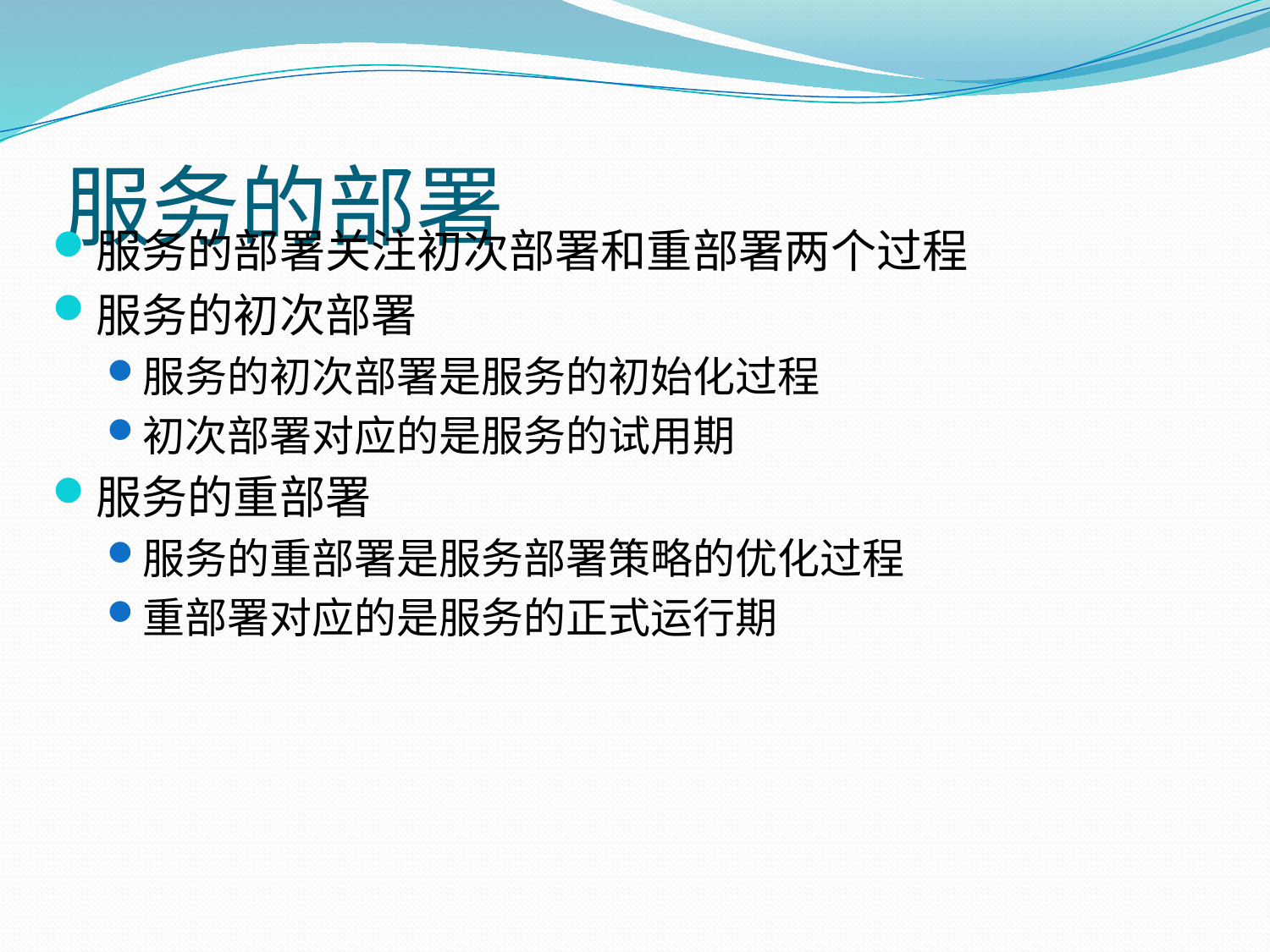

# 服务的部署
服务的部署关注初次部署和重部署两个过程
服务的初次部署
服务的初次部署是服务的初始化过程
初次部署对应的是服务的试用期
服务的重部署
服务的重部署是服务部署策略的优化过程
重部署对应的是服务的正式运行期